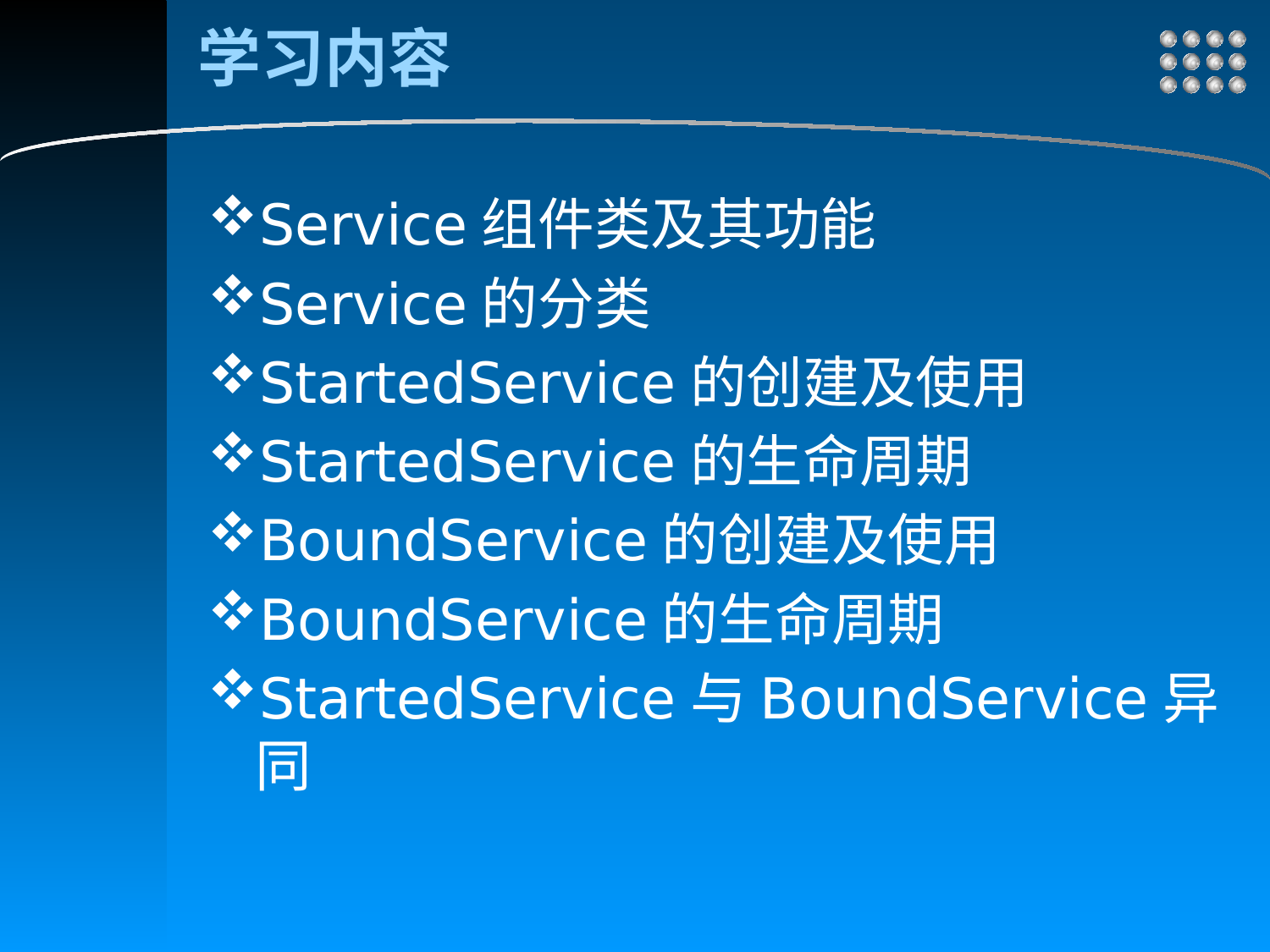

# 学习内容
Service组件类及其功能
Service的分类
StartedService的创建及使用
StartedService的生命周期
BoundService的创建及使用
BoundService的生命周期
StartedService与BoundService异同